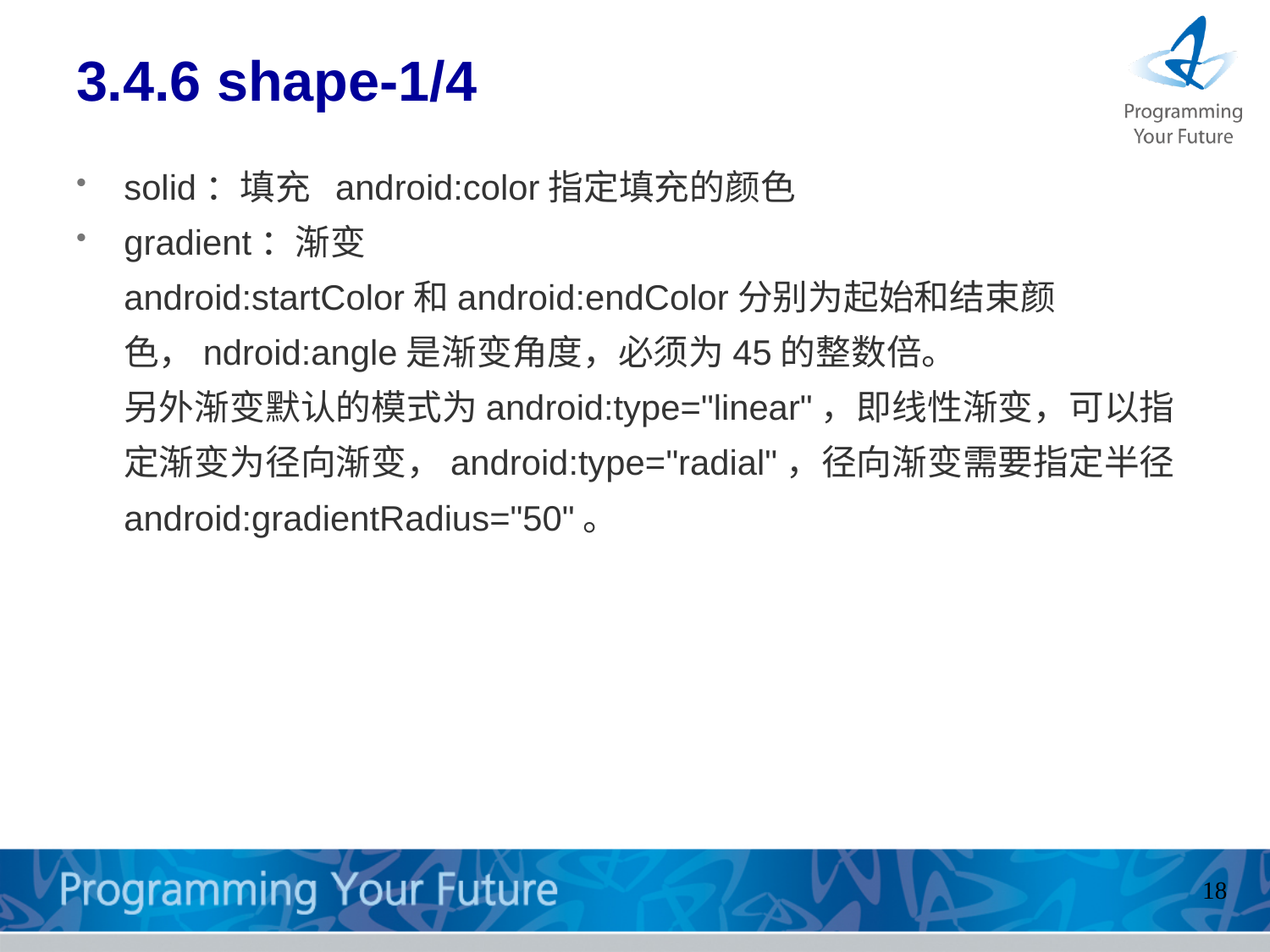

# 3.4.6 shape-1/4
solid：填充  android:color指定填充的颜色
gradient：渐变
android:startColor和android:endColor分别为起始和结束颜色，ndroid:angle是渐变角度，必须为45的整数倍。
另外渐变默认的模式为android:type="linear"，即线性渐变，可以指定渐变为径向渐变，android:type="radial"，径向渐变需要指定半径android:gradientRadius="50"。